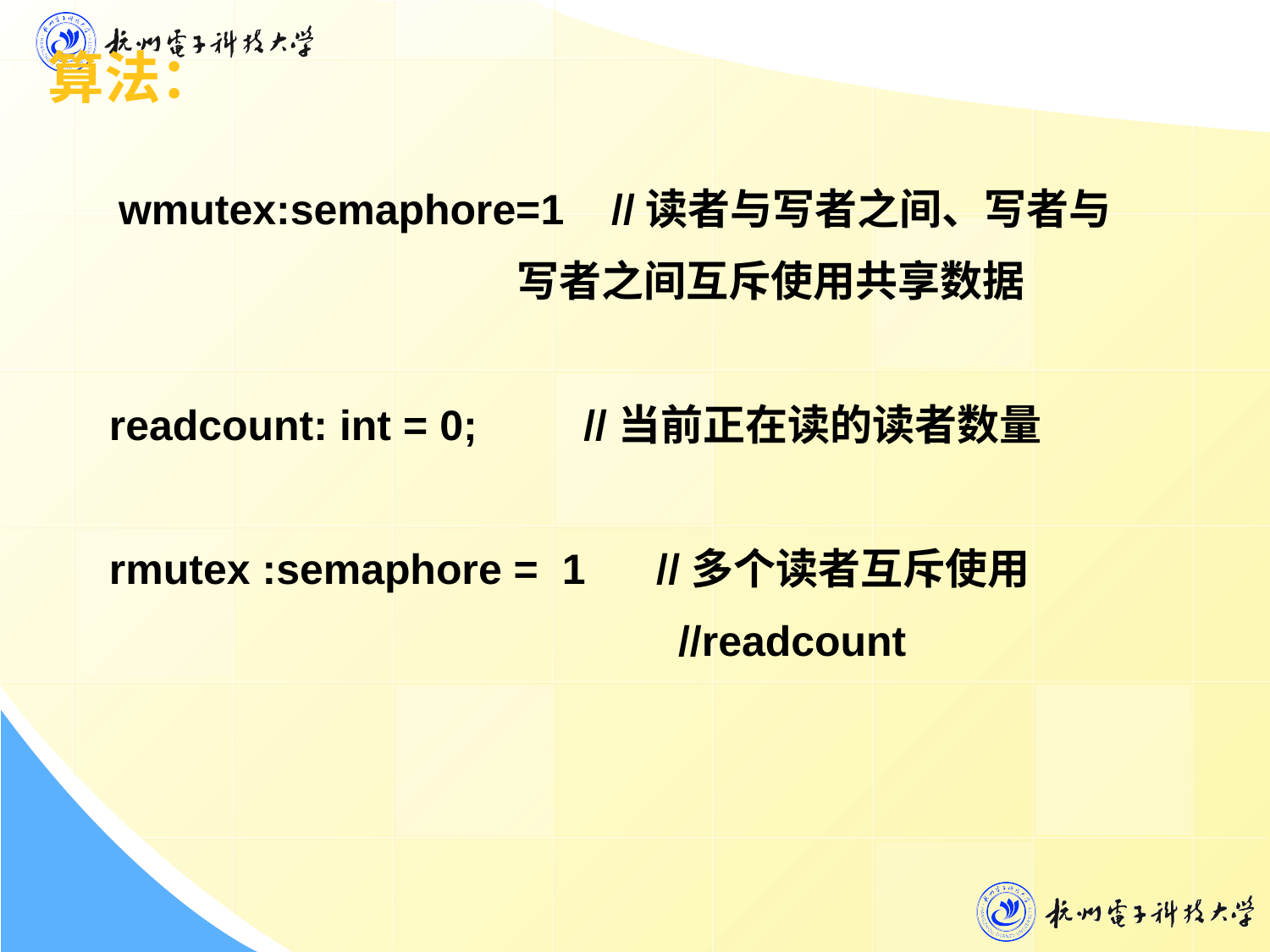

算法：
  wmutex:semaphore=1    //读者与写者之间、写者与
                                           写者之间互斥使用共享数据

 readcount: int = 0;         //当前正在读的读者数量

 rmutex :semaphore =  1      //多个读者互斥使用
                                                 //readcount